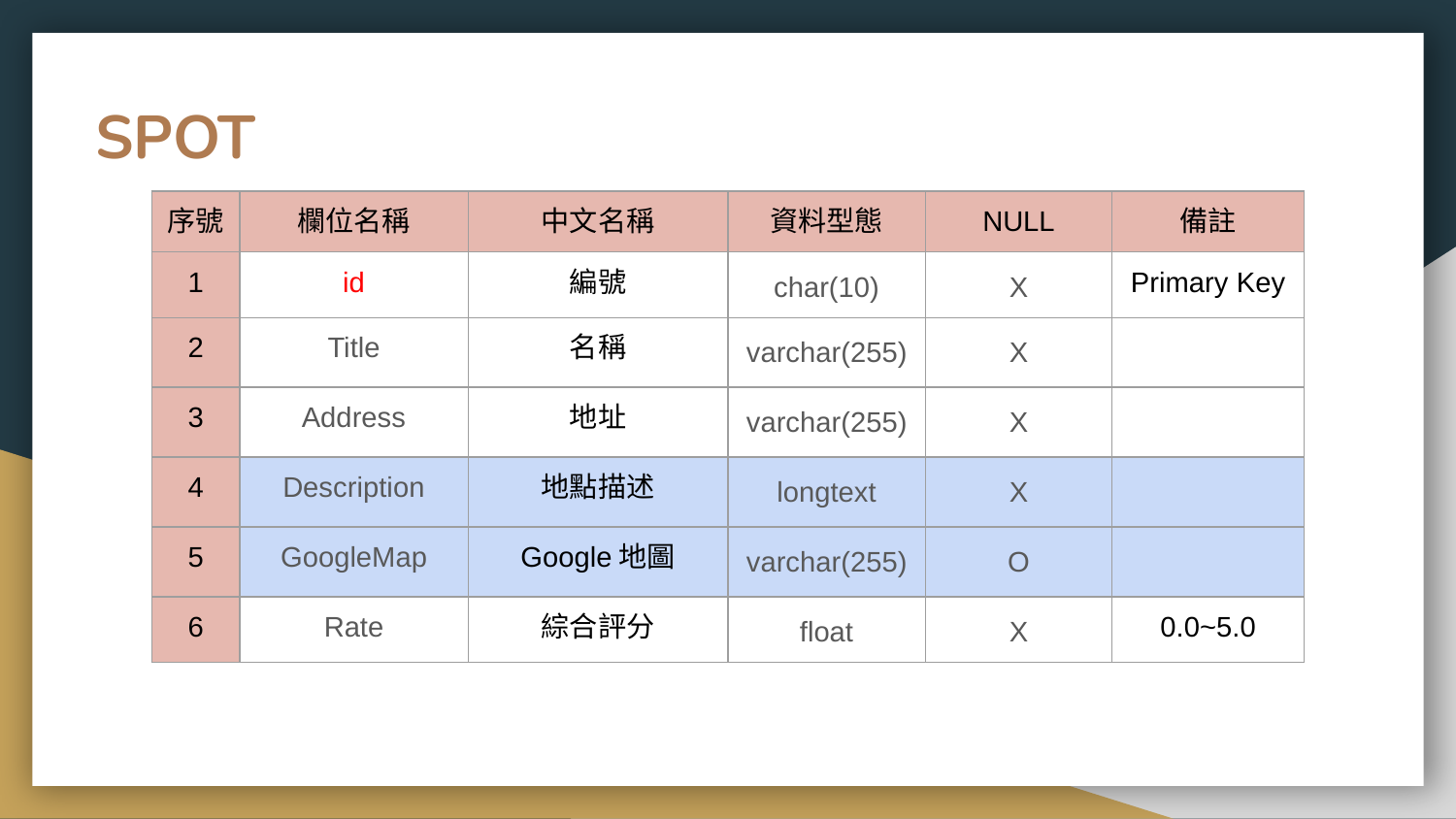

# SPOT
| 序號 | 欄位名稱 | 中文名稱 | 資料型態 | NULL | 備註 |
| --- | --- | --- | --- | --- | --- |
| 1 | id | 編號 | char(10) | X | Primary Key |
| 2 | Title | 名稱 | varchar(255) | X |  |
| 3 | Address | 地址 | varchar(255) | X |  |
| 4 | Description | 地點描述 | longtext | X |  |
| 5 | GoogleMap | Google地圖 | varchar(255) | O |  |
| 6 | Rate | 綜合評分 | float | X | 0.0~5.0 |